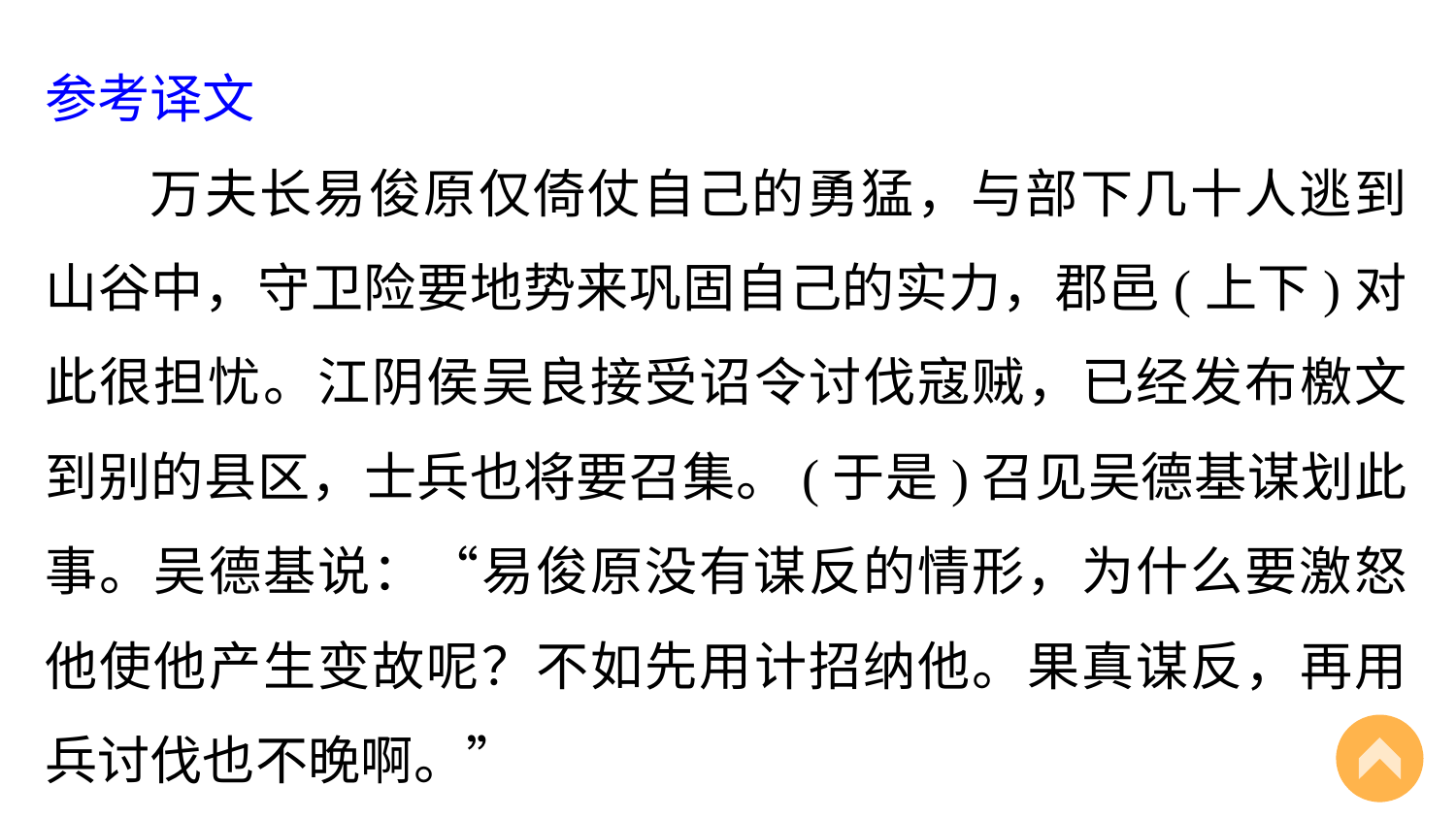

参考译文
万夫长易俊原仅倚仗自己的勇猛，与部下几十人逃到山谷中，守卫险要地势来巩固自己的实力，郡邑(上下)对此很担忧。江阴侯吴良接受诏令讨伐寇贼，已经发布檄文到别的县区，士兵也将要召集。(于是)召见吴德基谋划此事。吴德基说：“易俊原没有谋反的情形，为什么要激怒他使他产生变故呢？不如先用计招纳他。果真谋反，再用兵讨伐也不晚啊。”